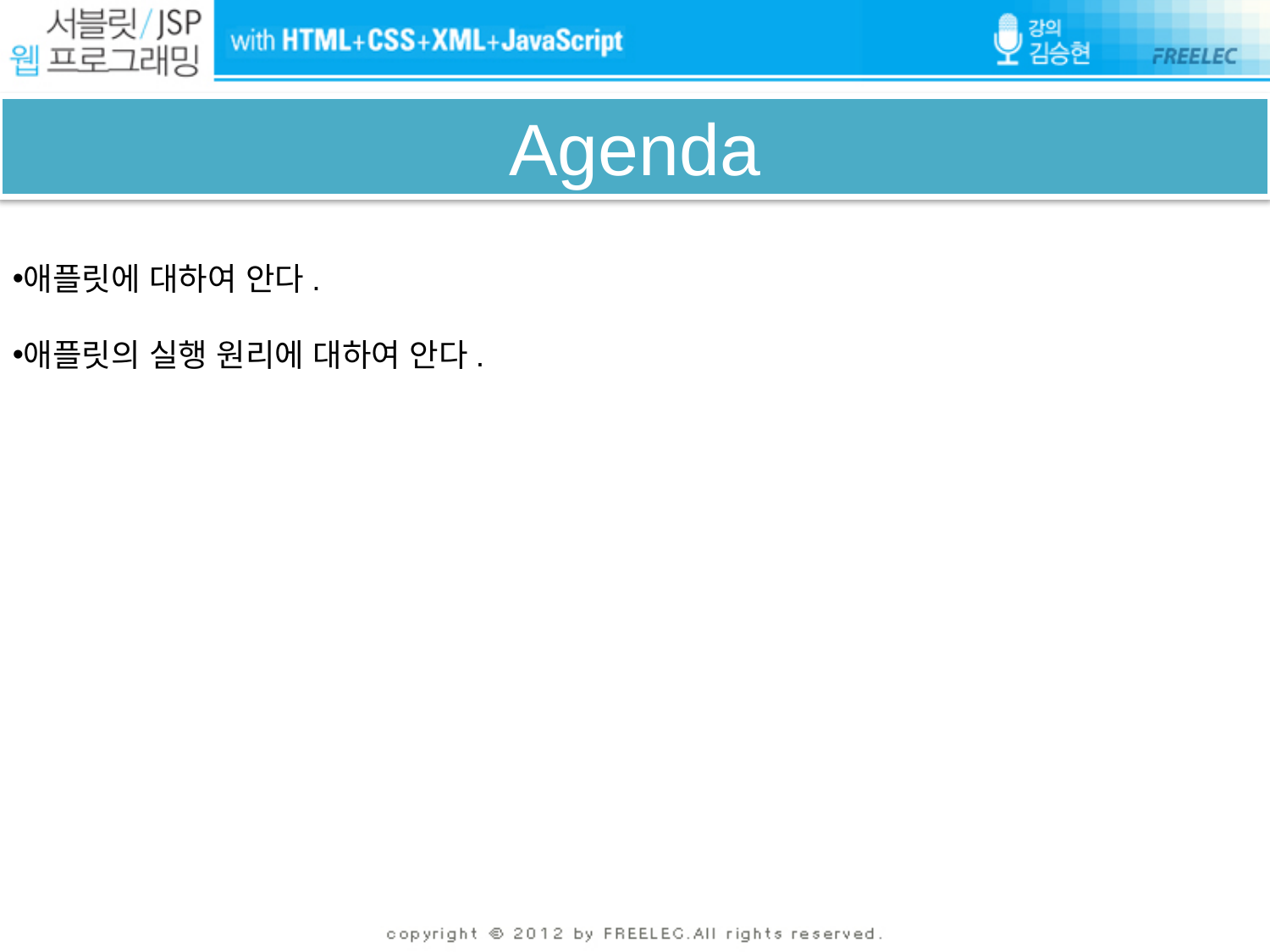

# Agenda
애플릿에 대하여 안다.

애플릿의 실행 원리에 대하여 안다.